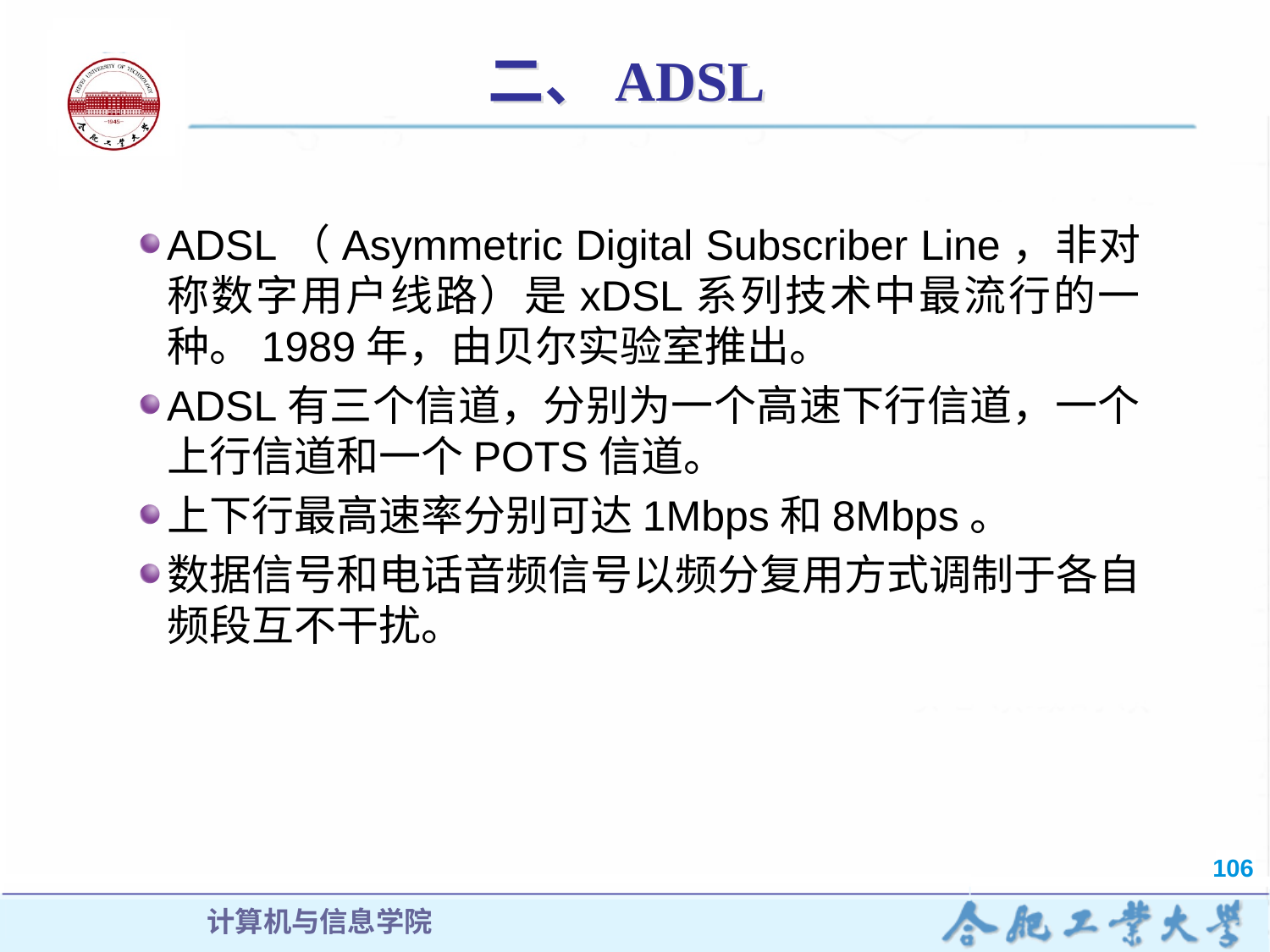

# 二、ADSL
ADSL（Asymmetric Digital Subscriber Line，非对称数字用户线路）是xDSL系列技术中最流行的一种。1989年，由贝尔实验室推出。
ADSL有三个信道，分别为一个高速下行信道，一个上行信道和一个POTS信道。
上下行最高速率分别可达1Mbps和8Mbps。
数据信号和电话音频信号以频分复用方式调制于各自频段互不干扰。